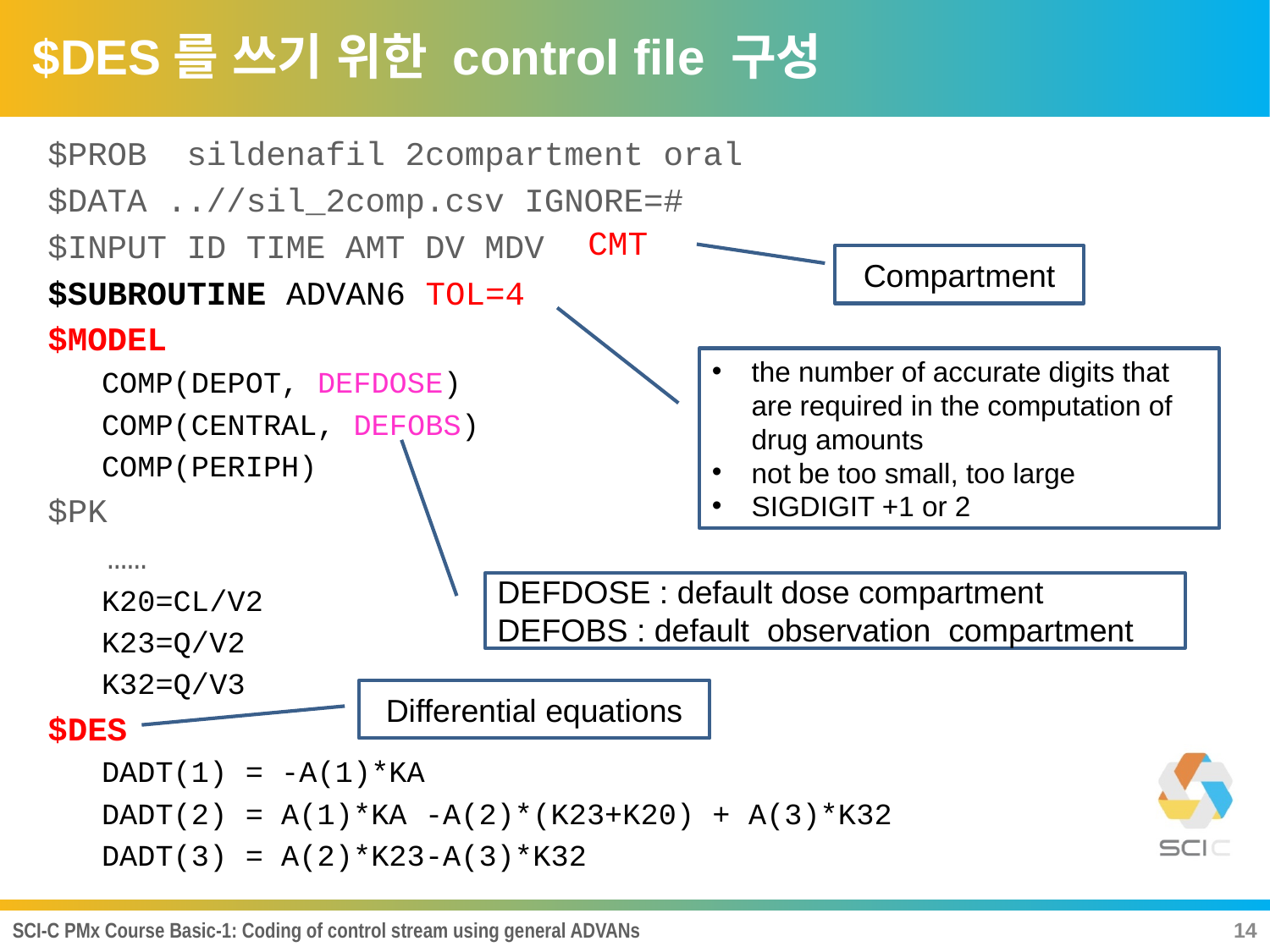

# $DES를 쓰기 위한 control file 구성
$PROB  sildenafil 2compartment oral
$DATA ..//sil_2comp.csv IGNORE=#
$INPUT ID TIME AMT DV MDV
$SUBROUTINE ADVAN6 TOL=4
$MODEL
   COMP(DEPOT, DEFDOSE)
   COMP(CENTRAL, DEFOBS)
   COMP(PERIPH)
$PK
   ……
   K20=CL/V2
   K23=Q/V2
   K32=Q/V3
$DES
   DADT(1) = -A(1)*KA
   DADT(2) = A(1)*KA -A(2)*(K23+K20) + A(3)*K32
   DADT(3) = A(2)*K23-A(3)*K32
CMT
Compartment
the number of accurate digits that are required in the computation of drug amounts
not be too small, too large
SIGDIGIT +1 or 2
DEFDOSE : default dose compartment
DEFOBS : default  observation  compartment
Differential equations